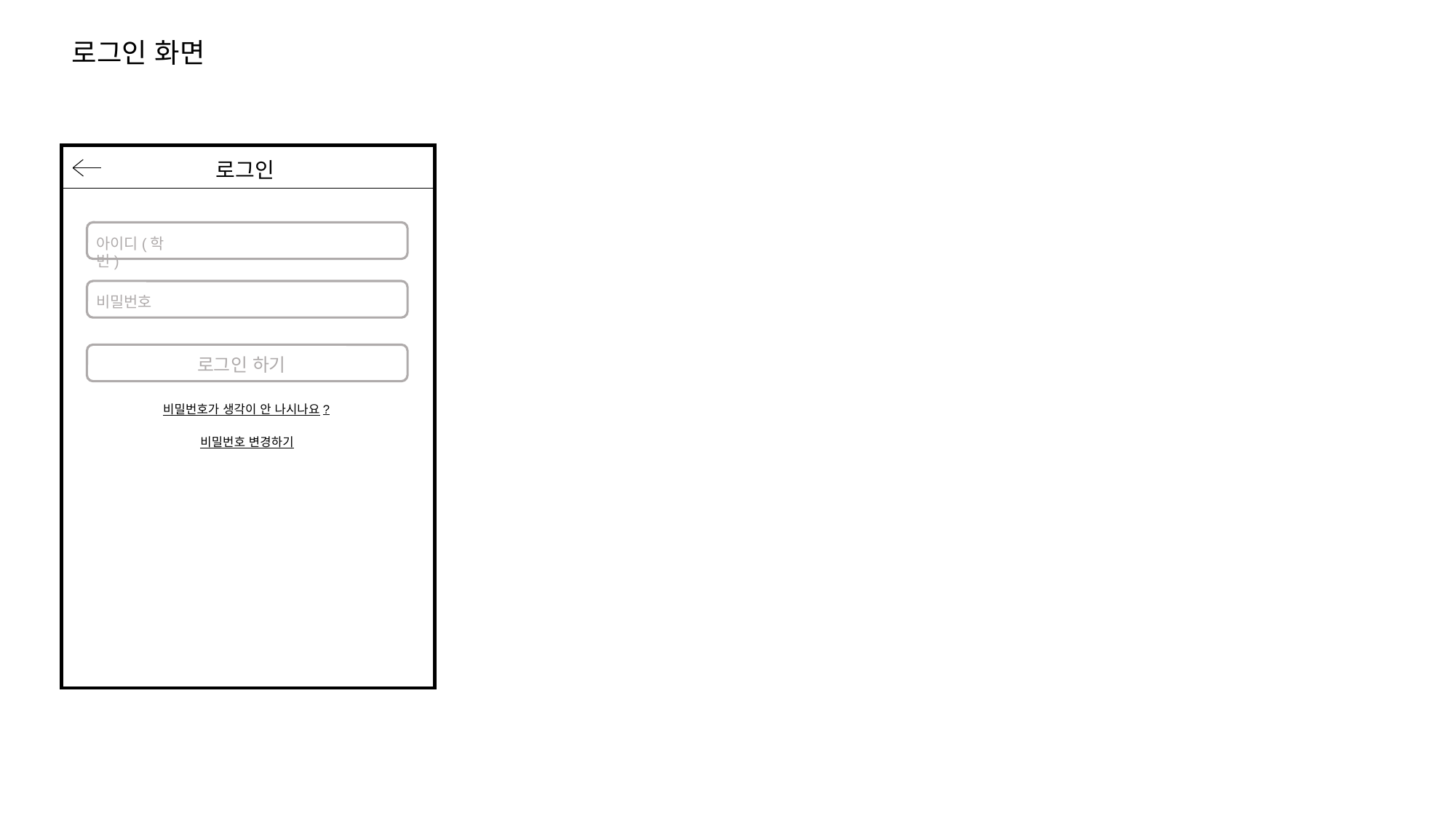

로그인 화면

로그인

아이디(학번)

비밀번호

로그인 하기
비밀번호가 생각이 안 나시나요?
비밀번호 변경하기